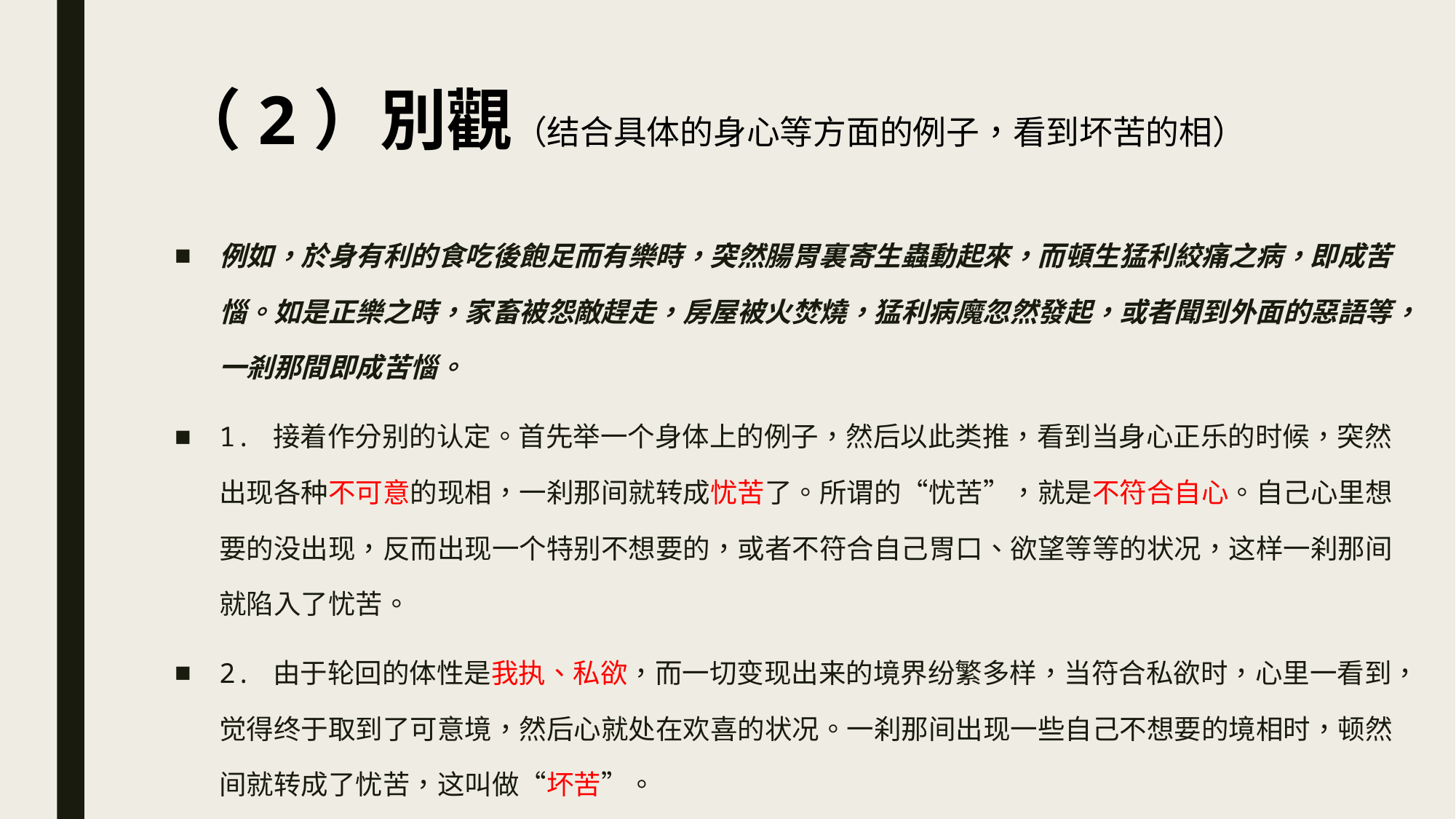

# （2）別觀（结合具体的身心等方面的例子，看到坏苦的相）
例如，於身有利的食吃後飽足而有樂時，突然腸胃裏寄生蟲動起來，而頓生猛利絞痛之病，即成苦惱。如是正樂之時，家畜被怨敵趕走，房屋被火焚燒，猛利病魔忽然發起，或者聞到外面的惡語等，一剎那間即成苦惱。
1. 接着作分别的认定。首先举一个身体上的例子，然后以此类推，看到当身心正乐的时候，突然出现各种不可意的现相，一刹那间就转成忧苦了。所谓的“忧苦”，就是不符合自心。自己心里想要的没出现，反而出现一个特别不想要的，或者不符合自己胃口、欲望等等的状况，这样一刹那间就陷入了忧苦。
2. 由于轮回的体性是我执、私欲，而一切变现出来的境界纷繁多样，当符合私欲时，心里一看到，觉得终于取到了可意境，然后心就处在欢喜的状况。一刹那间出现一些自己不想要的境相时，顿然间就转成了忧苦，这叫做“坏苦”。